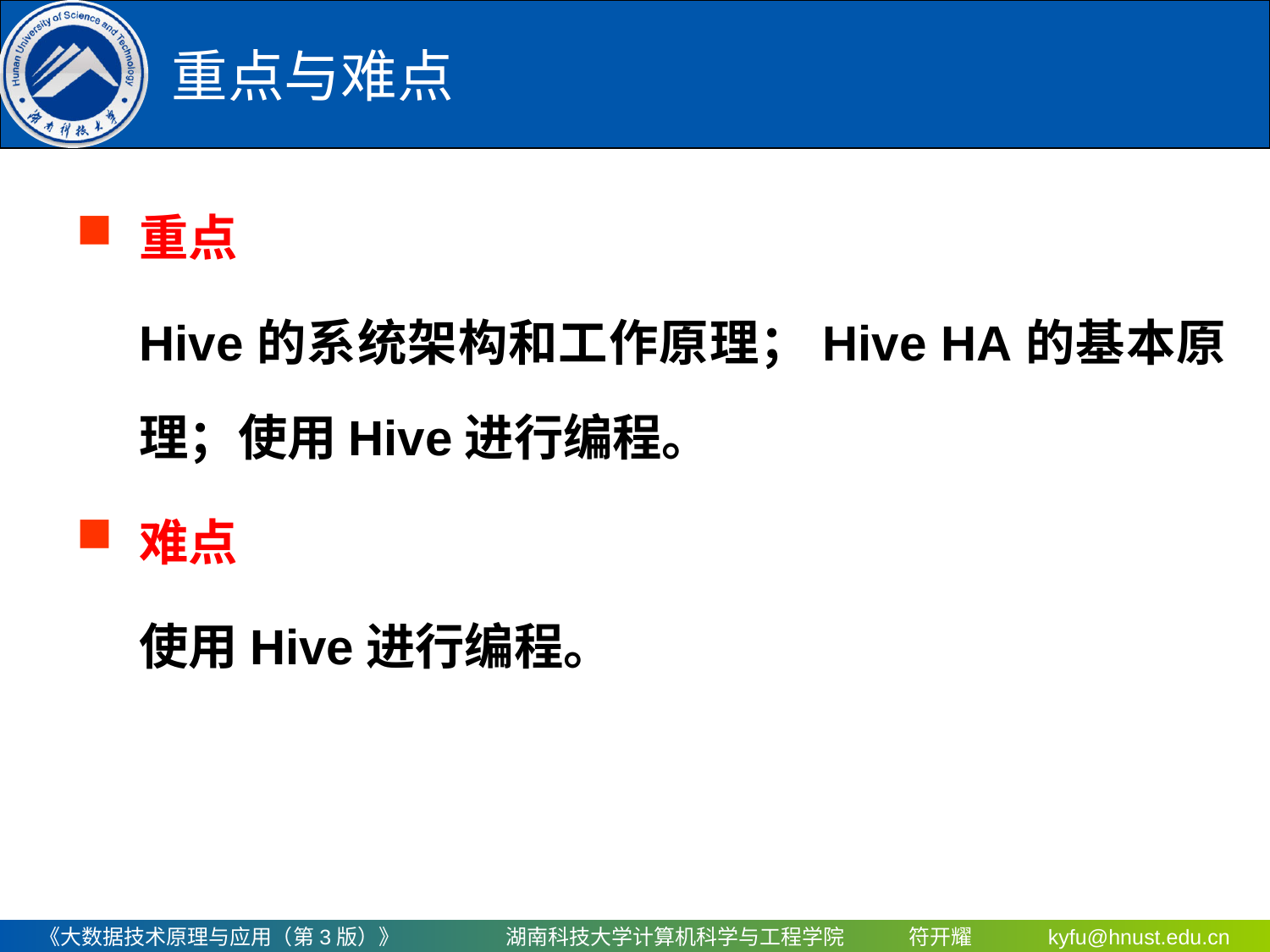

# 重点与难点
重点
Hive的系统架构和工作原理；Hive HA的基本原理；使用Hive进行编程。
难点
使用Hive进行编程。